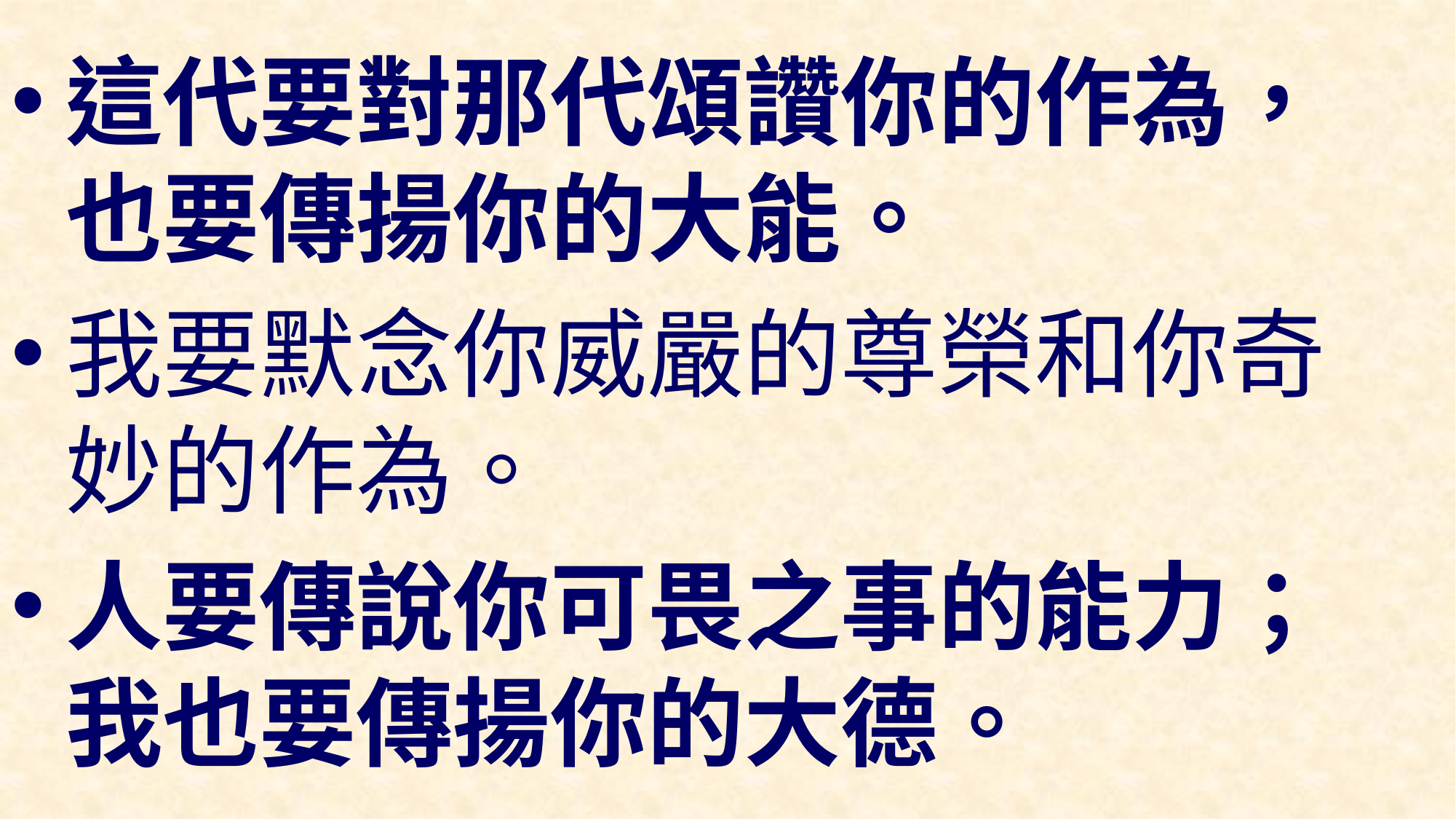

這代要對那代頌讚你的作為，也要傳揚你的大能。
我要默念你威嚴的尊榮和你奇妙的作為。
人要傳說你可畏之事的能力；我也要傳揚你的大德。